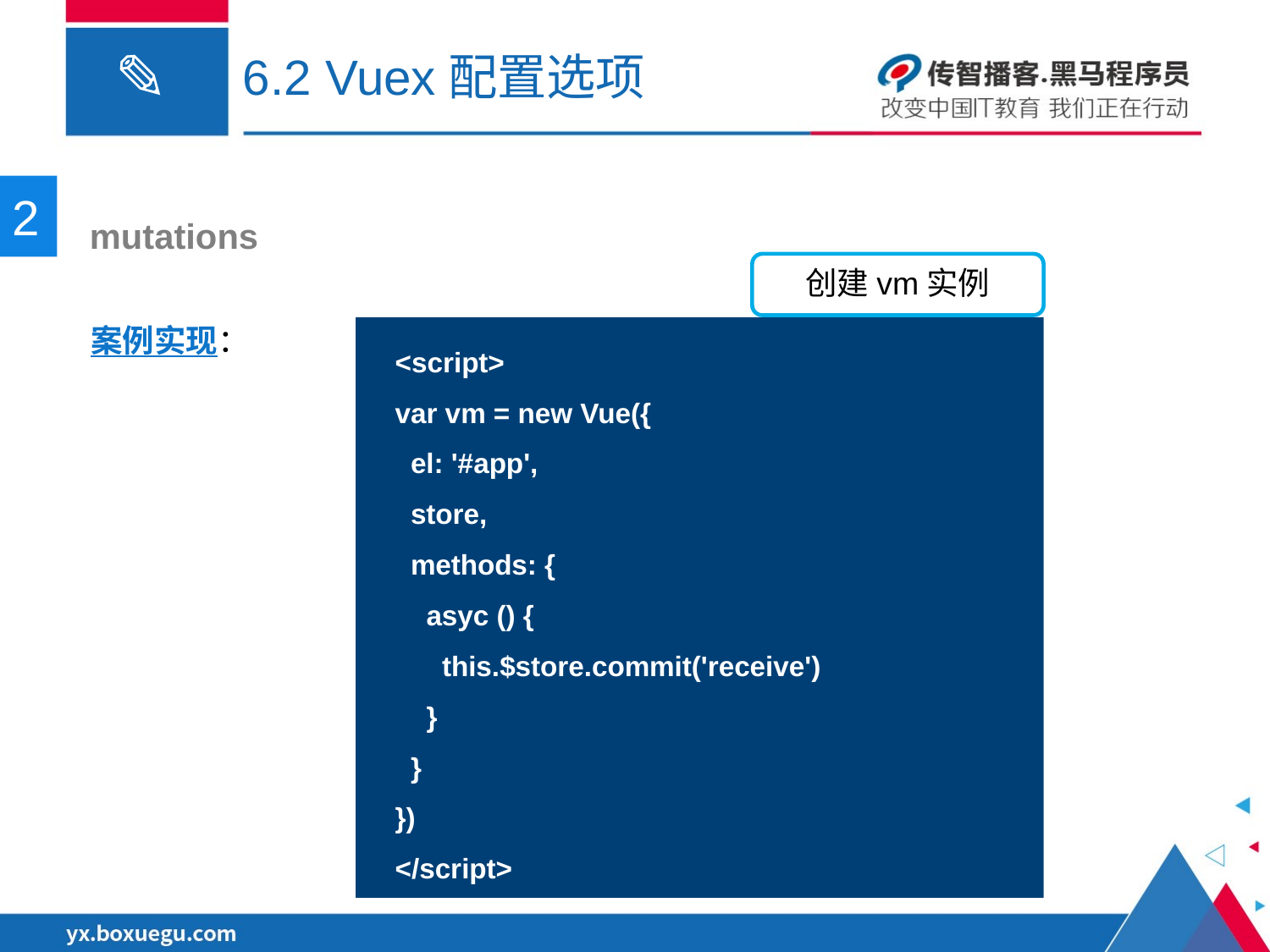

# 6.2 Vuex配置选项

2
  mutations
创建vm实例
案例实现：

<script>
var vm = new Vue({
  el: '#app',
  store,
  methods: {
    asyc () {
      this.$store.commit('receive')
    }
  }
})
</script>